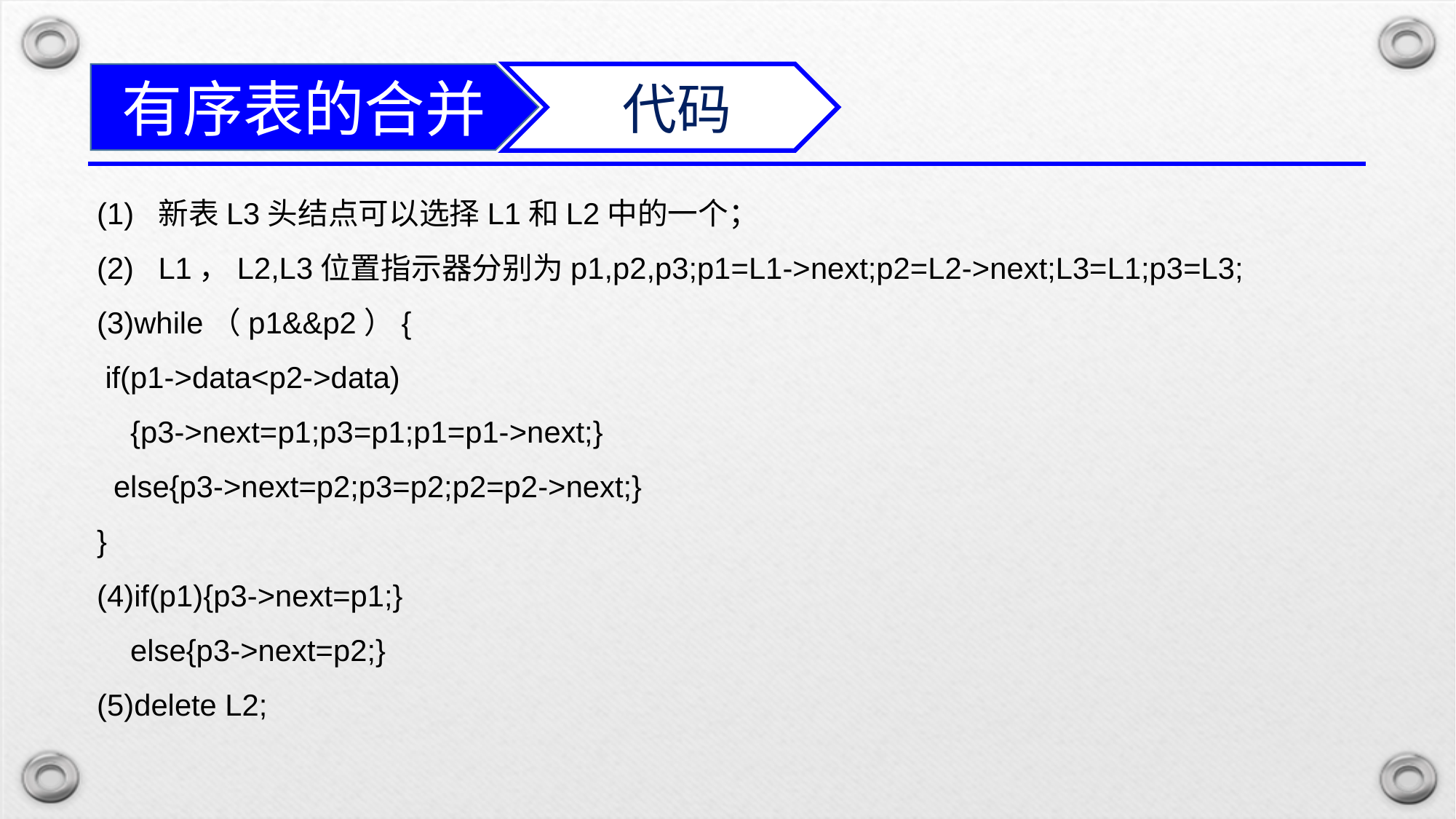

代码

有序表的合并
新表L3头结点可以选择L1和L2中的一个；
L1，L2,L3位置指示器分别为p1,p2,p3;p1=L1->next;p2=L2->next;L3=L1;p3=L3;
(3)while（p1&&p2）{
 if(p1->data<p2->data)
    {p3->next=p1;p3=p1;p1=p1->next;}
  else{p3->next=p2;p3=p2;p2=p2->next;}
}
(4)if(p1){p3->next=p1;}
    else{p3->next=p2;}
(5)delete L2;